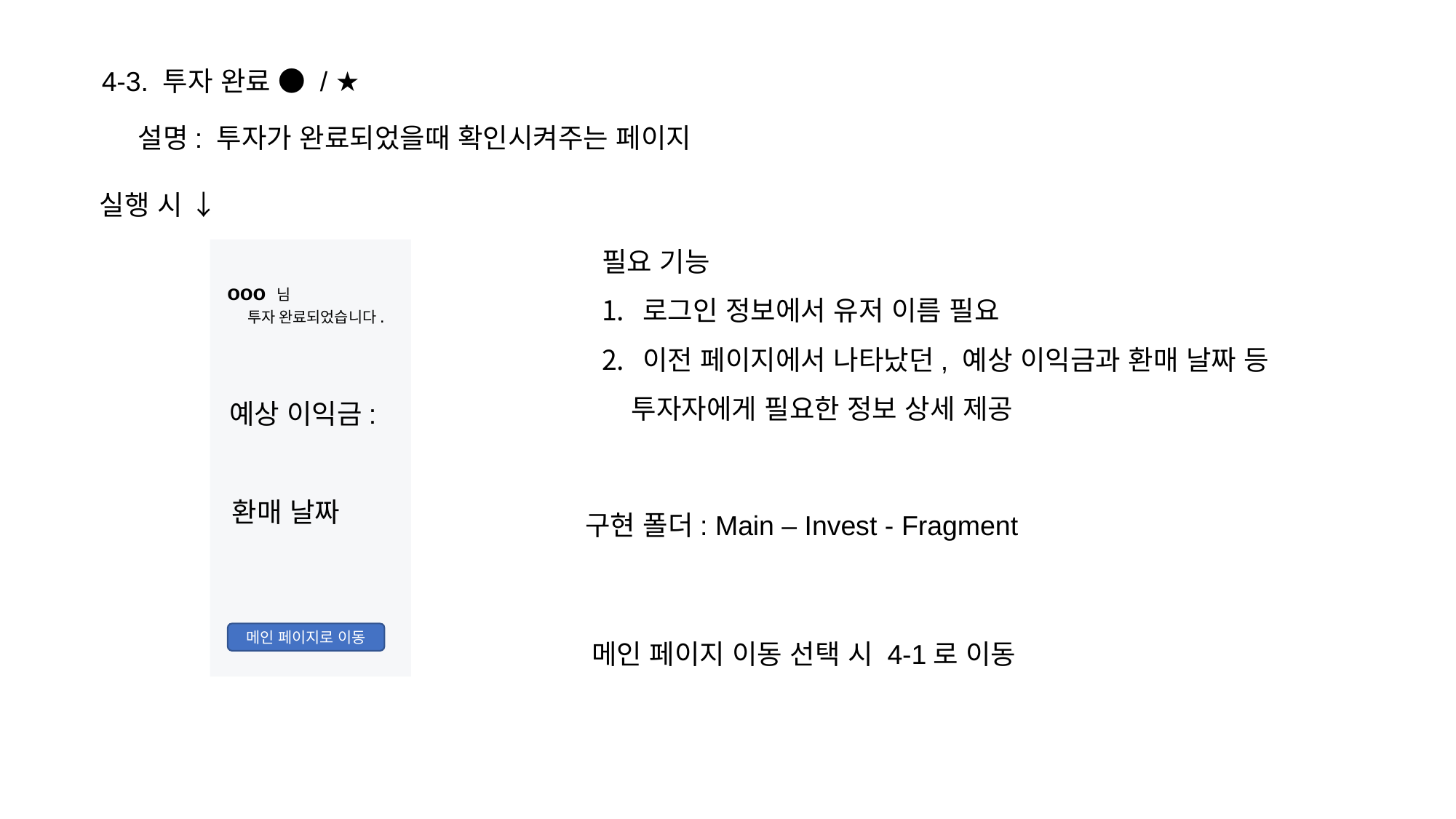

4-3. 투자 완료 ● / ★
설명: 투자가 완료되었을때 확인시켜주는 페이지
실행 시 ↓
필요 기능
로그인 정보에서 유저 이름 필요
이전 페이지에서 나타났던, 예상 이익금과 환매 날짜 등
   투자자에게 필요한 정보 상세 제공

ooo 님
    투자 완료되었습니다.
예상 이익금:
환매 날짜
구현 폴더: Main – Invest - Fragment
메인 페이지로 이동
메인 페이지 이동 선택 시 4-1로 이동